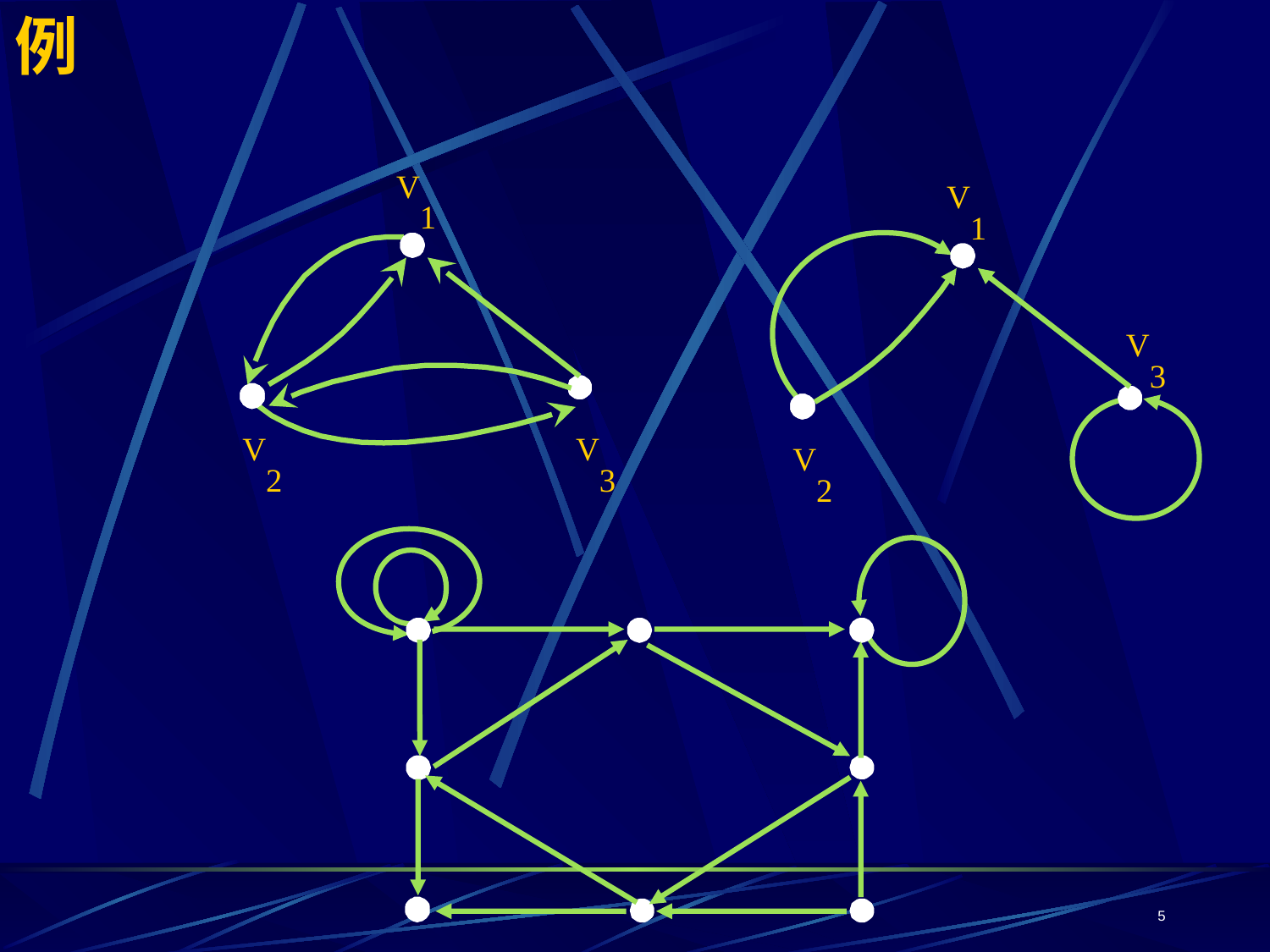

# 例
V1

V2
V3
V1

V3

V2

5